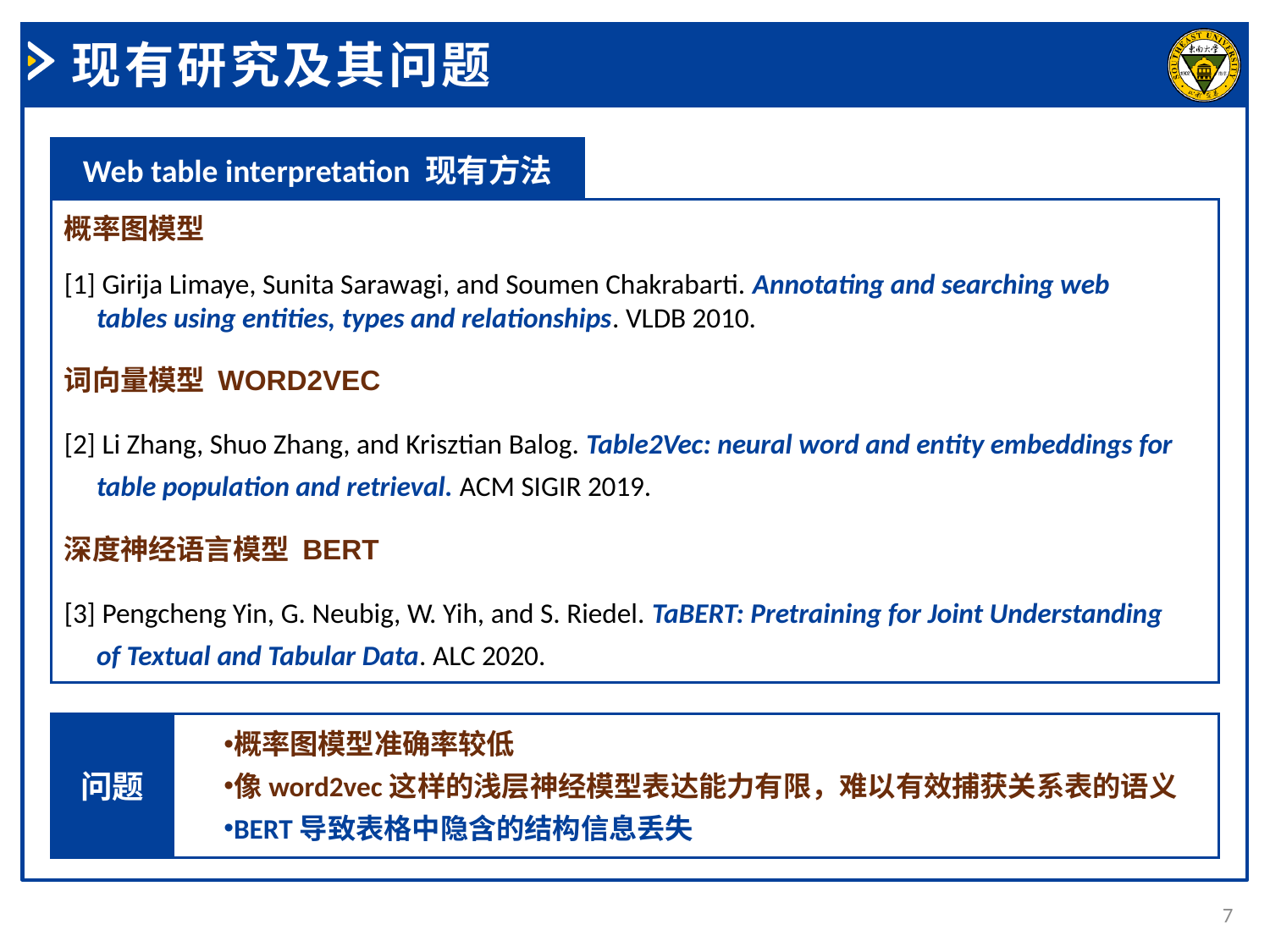

现有研究及其问题
Web table interpretation 现有方法

概率图模型
[1] Girija Limaye, Sunita Sarawagi, and Soumen Chakrabarti. Annotating and searching web tables using entities, types and relationships. VLDB 2010.
词向量模型 WORD2VEC
[2] Li Zhang, Shuo Zhang, and Krisztian Balog. Table2Vec: neural word and entity embeddings for table population and retrieval. ACM SIGIR 2019.
深度神经语言模型 BERT
[3] Pengcheng Yin, G. Neubig, W. Yih, and S. Riedel. TaBERT: Pretraining for Joint Understanding of Textual and Tabular Data. ALC 2020.
概率图模型准确率较低
像word2vec这样的浅层神经模型表达能力有限，难以有效捕获关系表的语义
BERT导致表格中隐含的结构信息丢失
问题

7